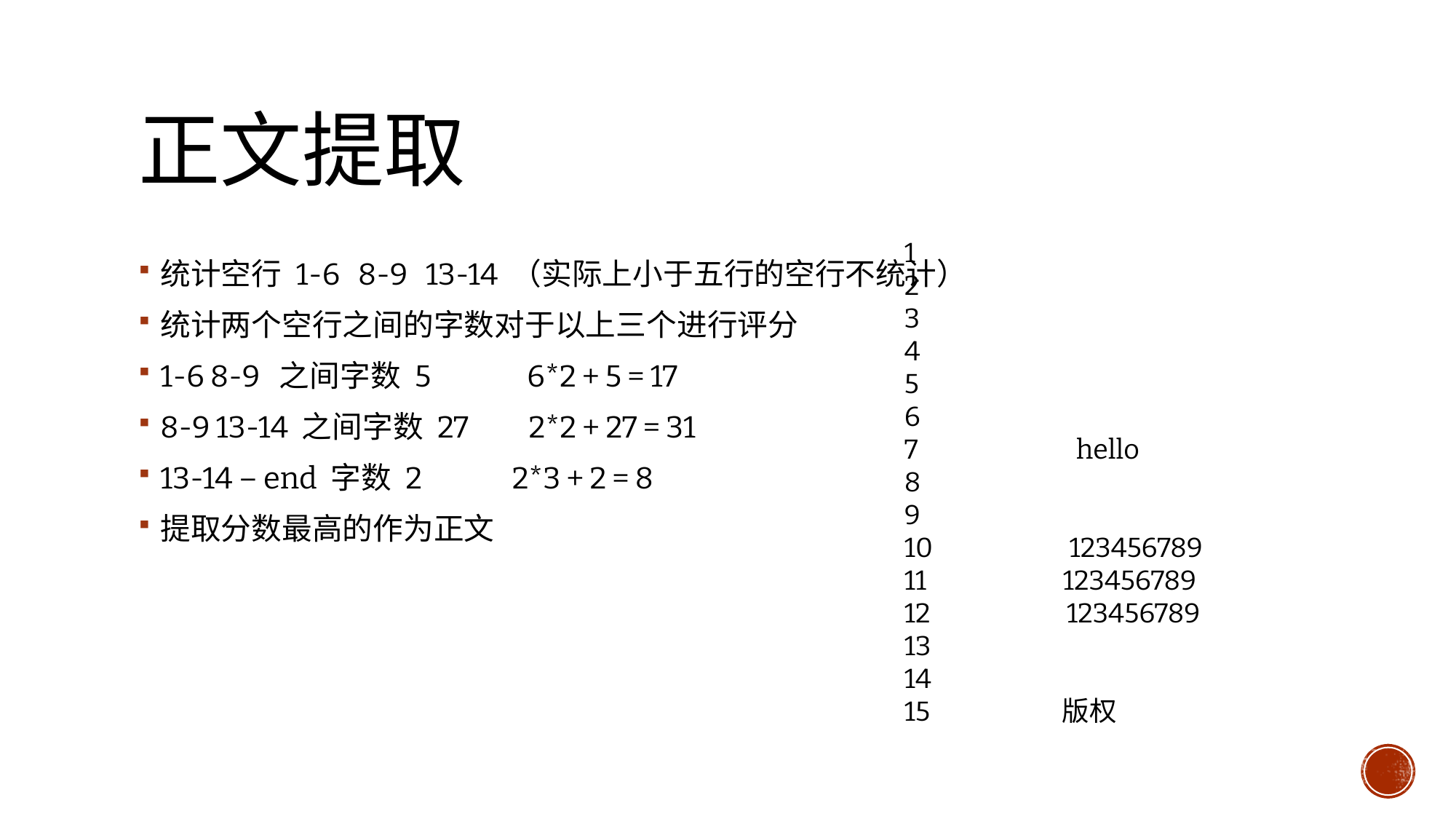

# 正文提取
1
2
3
4
5
6
7                             hello
8
9
10                         123456789
11                         123456789
12                         123456789
13
14
15                       版权
统计空行 1-6   8-9   13-14 （实际上小于五行的空行不统计）
统计两个空行之间的字数对于以上三个进行评分
1-6 8-9  之间字数 5                6*2 + 5 = 17
8-9 13-14 之间字数 27          2*2 + 27 = 31
13-14 – end 字数 2               2*3 + 2 = 8
提取分数最高的作为正文